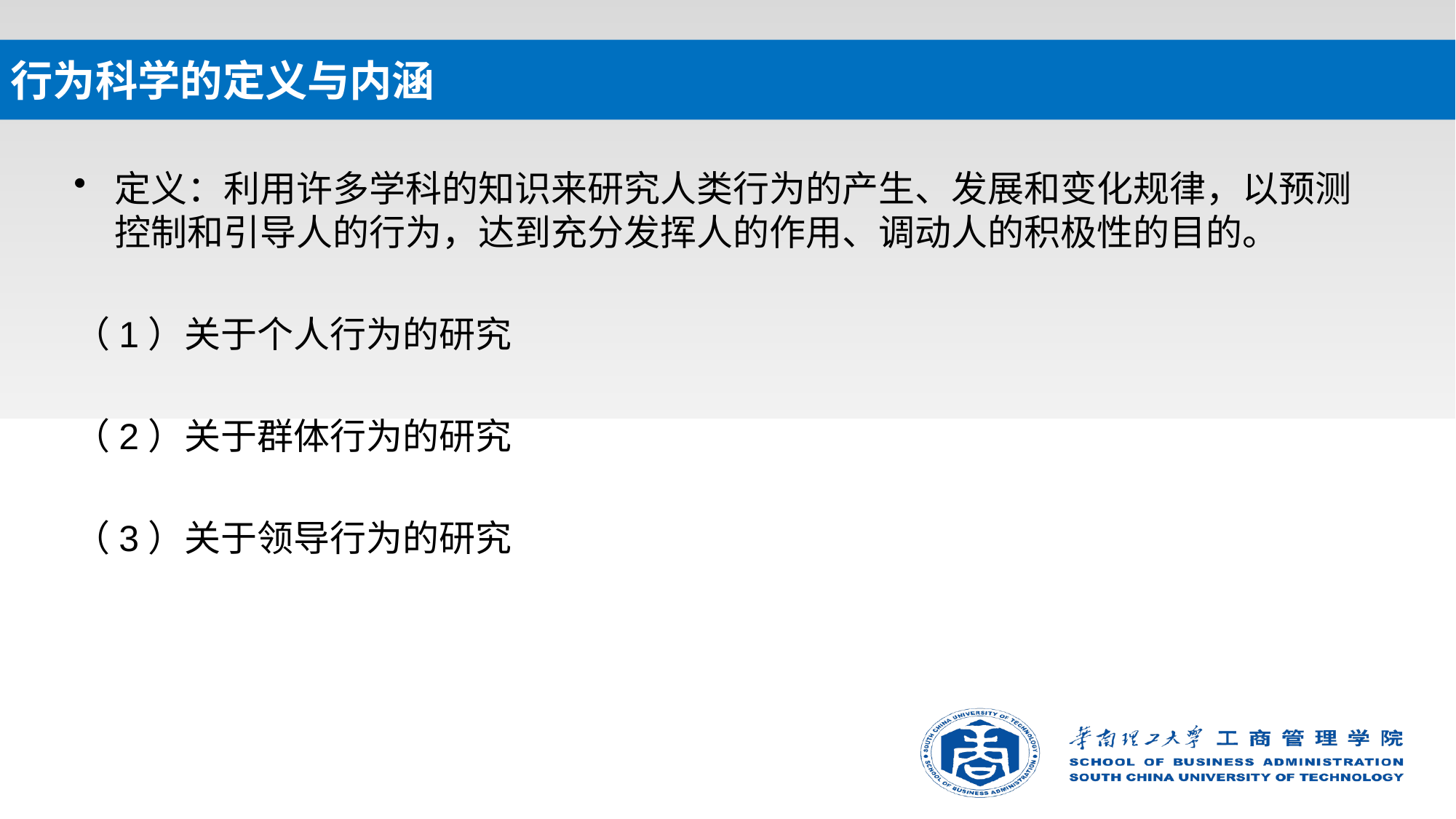

# 行为科学的定义与内涵
定义：利用许多学科的知识来研究人类行为的产生、发展和变化规律，以预测控制和引导人的行为，达到充分发挥人的作用、调动人的积极性的目的。

（1）关于个人行为的研究

（2）关于群体行为的研究

（3）关于领导行为的研究